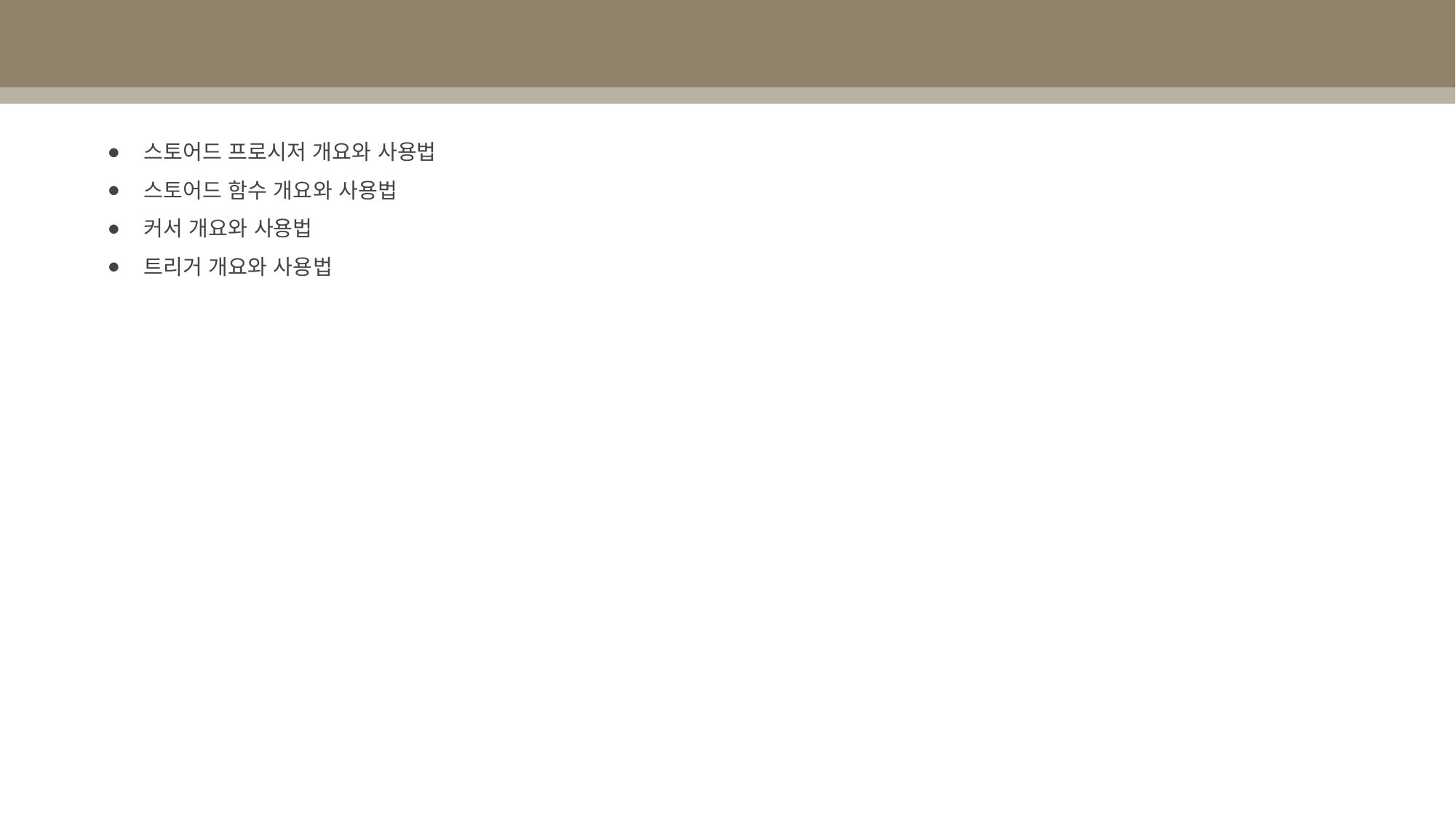

스토어드 프로시저 개요와 사용법
스토어드 함수 개요와 사용법
커서 개요와 사용법
트리거 개요와 사용법